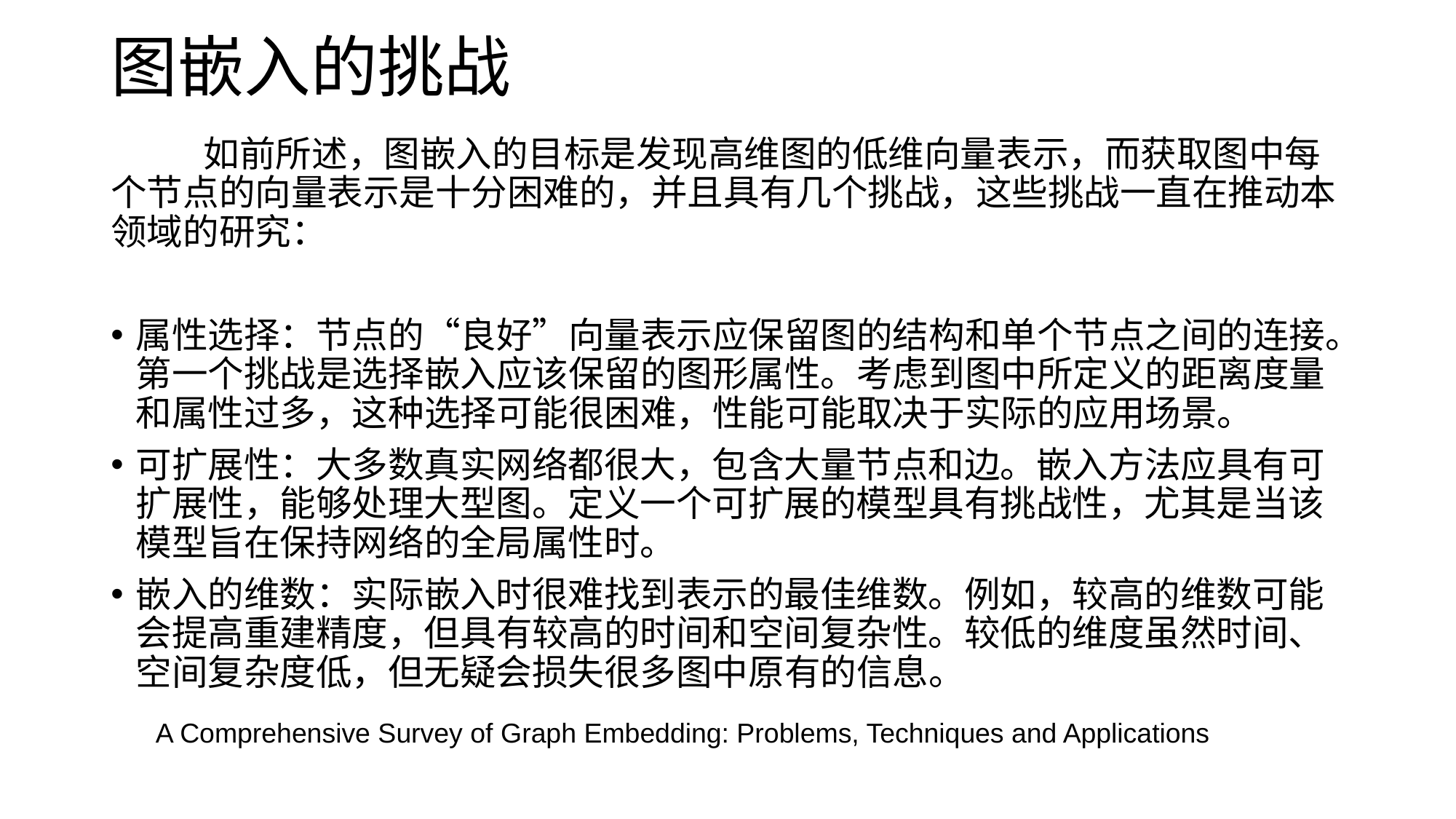

# 图嵌入的挑战
	如前所述，图嵌入的目标是发现高维图的低维向量表示，而获取图中每个节点的向量表示是十分困难的，并且具有几个挑战，这些挑战一直在推动本领域的研究：

属性选择：节点的“良好”向量表示应保留图的结构和单个节点之间的连接。第一个挑战是选择嵌入应该保留的图形属性。考虑到图中所定义的距离度量和属性过多，这种选择可能很困难，性能可能取决于实际的应用场景。
可扩展性：大多数真实网络都很大，包含大量节点和边。嵌入方法应具有可扩展性，能够处理大型图。定义一个可扩展的模型具有挑战性，尤其是当该模型旨在保持网络的全局属性时。
嵌入的维数：实际嵌入时很难找到表示的最佳维数。例如，较高的维数可能会提高重建精度，但具有较高的时间和空间复杂性。较低的维度虽然时间、空间复杂度低，但无疑会损失很多图中原有的信息。

A Comprehensive Survey of Graph Embedding: Problems, Techniques and Applications